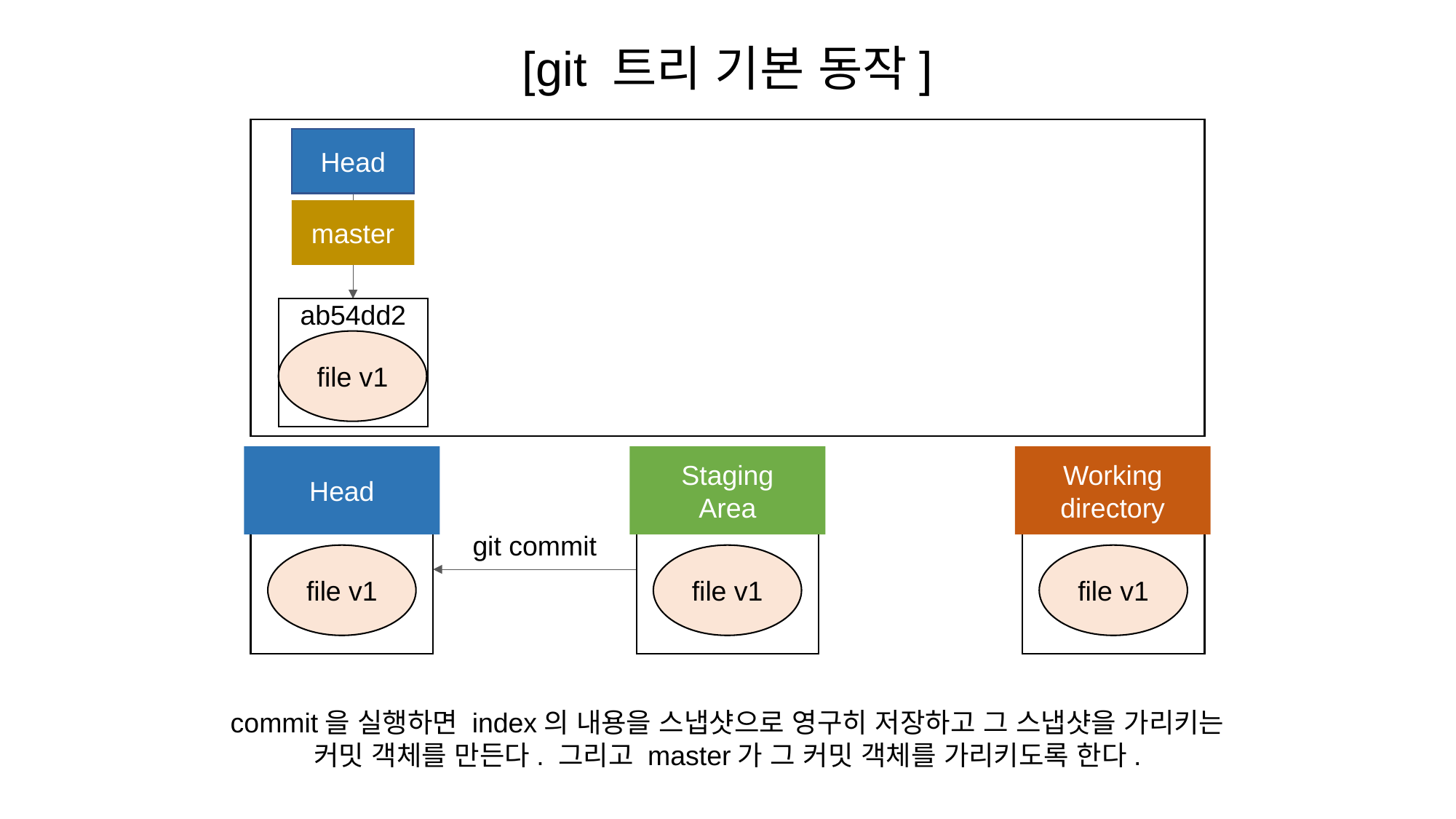

[git 트리 기본 동작]

Head
master
ab54dd2

file v1
Head
Staging
Area
Working
directory

git commit
file v1
file v1
file v1
commit을 실행하면 index의 내용을 스냅샷으로 영구히 저장하고 그 스냅샷을 가리키는
커밋 객체를 만든다. 그리고 master가 그 커밋 객체를 가리키도록 한다.